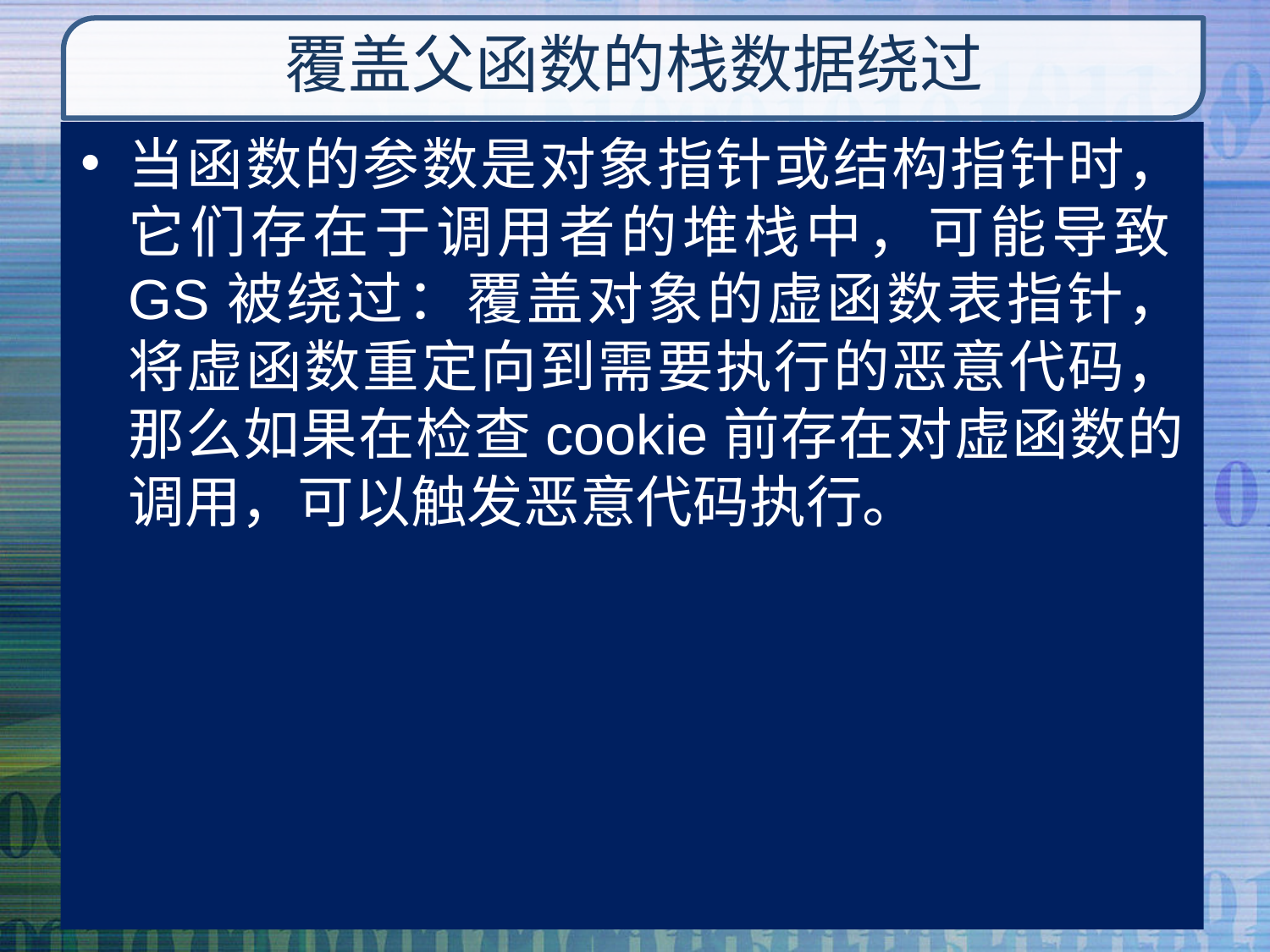

# 覆盖父函数的栈数据绕过
当函数的参数是对象指针或结构指针时，它们存在于调用者的堆栈中，可能导致GS被绕过：覆盖对象的虚函数表指针，将虚函数重定向到需要执行的恶意代码，那么如果在检查cookie前存在对虚函数的调用，可以触发恶意代码执行。